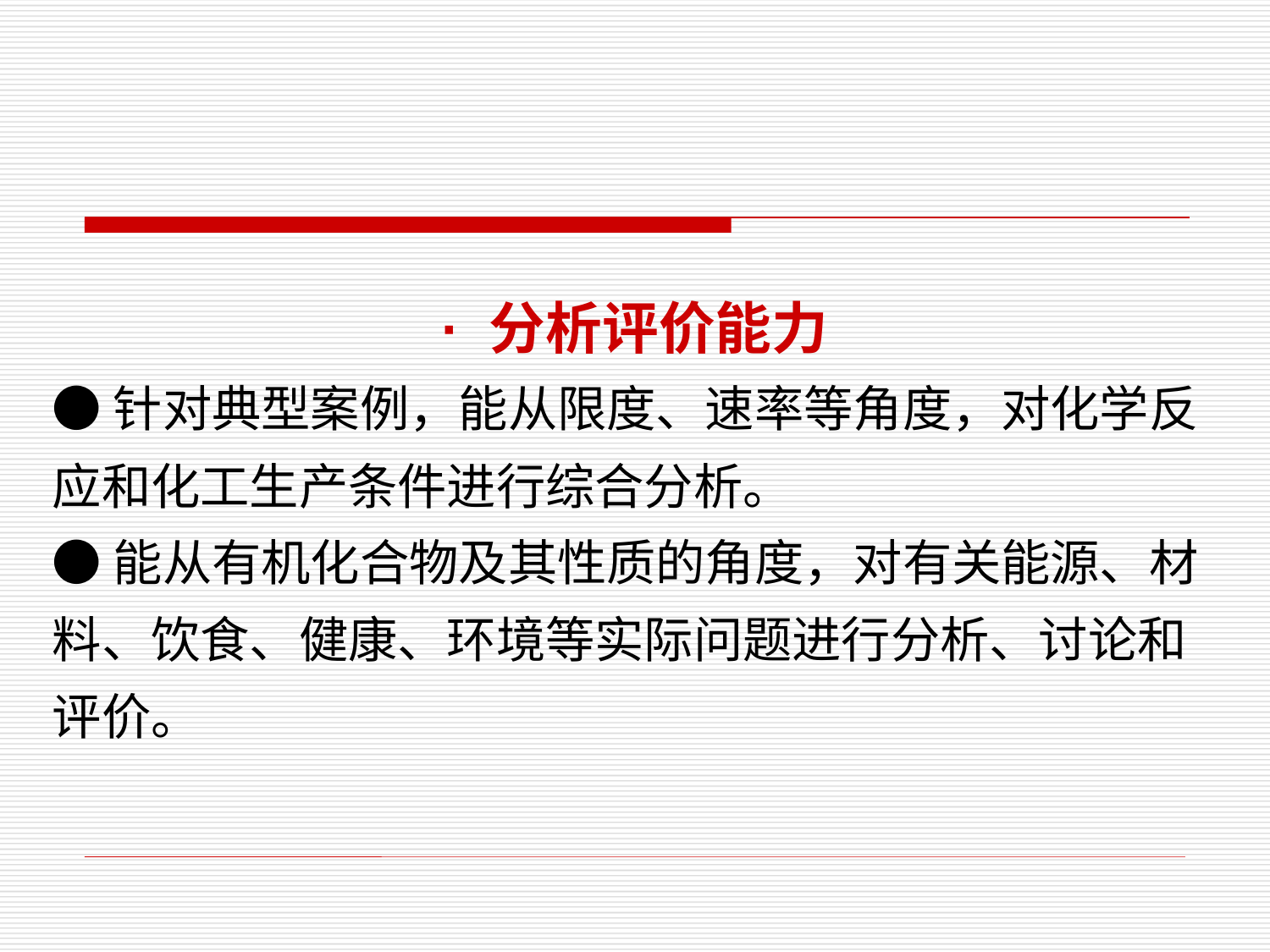

· 分析评价能力
●针对典型案例，能从限度、速率等角度，对化学反应和化工生产条件进行综合分析。
●能从有机化合物及其性质的角度，对有关能源、材料、饮食、健康、环境等实际问题进行分析、讨论和评价。